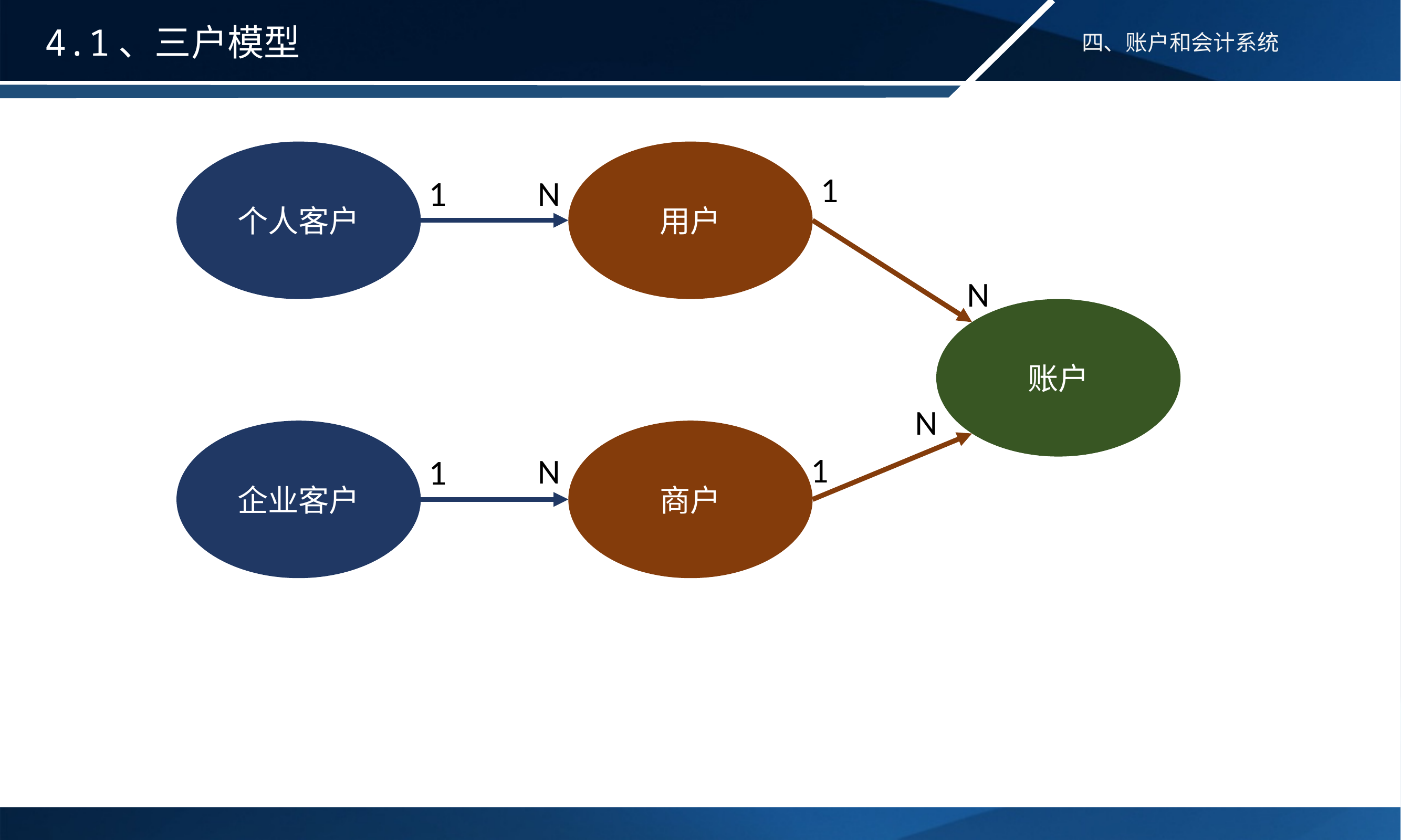

# 4.1、三户模型
个人客户
用户
1
N
1
N
账户
N
企业客户
商户
1
N
1